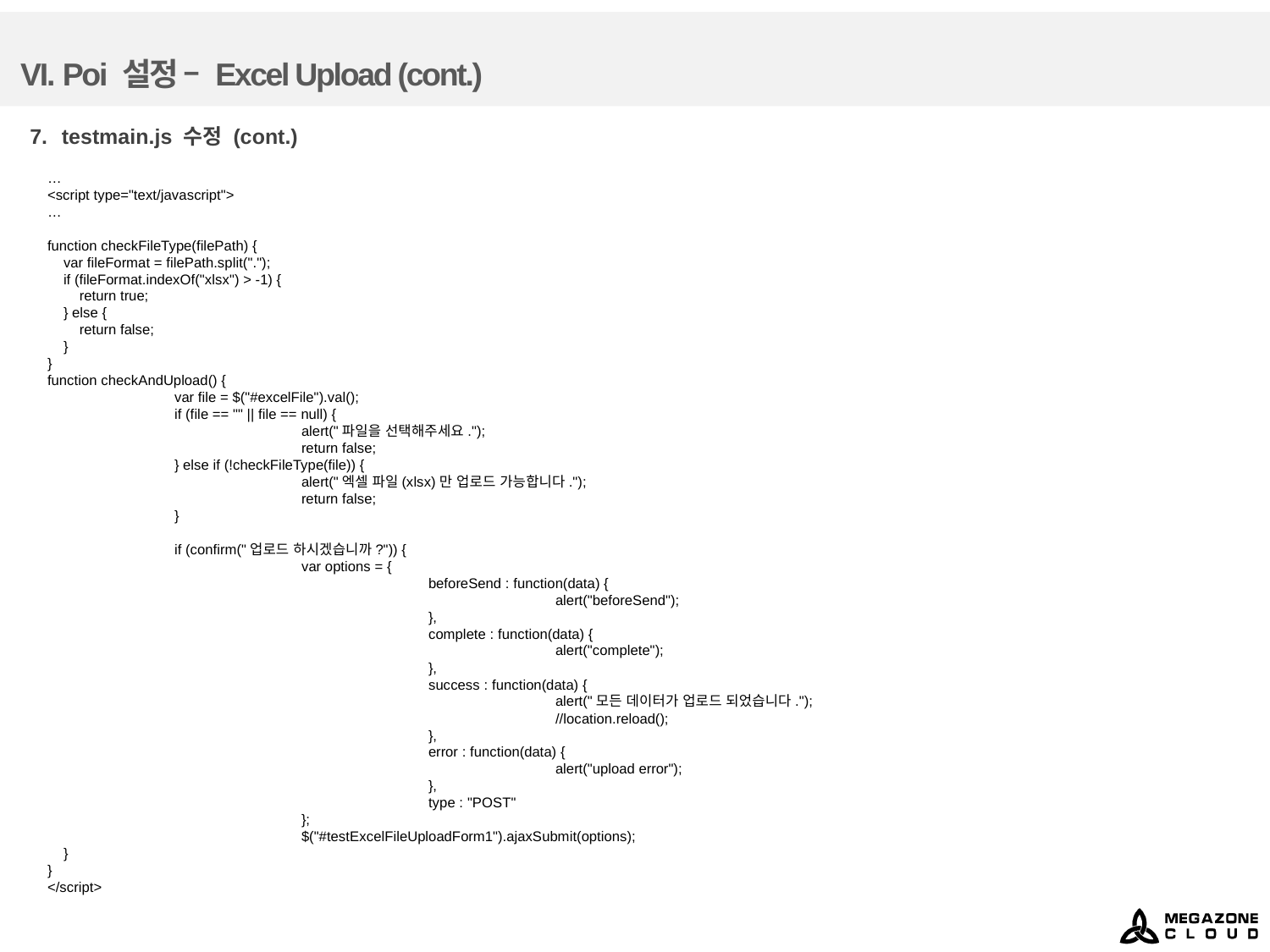

# VI. Poi 설정 – Excel Upload (cont.)
testmain.js 수정 (cont.)

…
<script type="text/javascript">
…

function checkFileType(filePath) {
    var fileFormat = filePath.split(".");
    if (fileFormat.indexOf("xlsx") > -1) {
        return true;
    } else {
        return false;
    }
}
function checkAndUpload() {
	var file = $("#excelFile").val();
	if (file == "" || file == null) {
		alert("파일을 선택해주세요.");
		return false;
	} else if (!checkFileType(file)) {
		alert("엑셀 파일(xlsx)만 업로드 가능합니다.");
		return false;
	}

	if (confirm("업로드 하시겠습니까?")) {
		var options = {
			beforeSend : function(data) {
				alert("beforeSend");
			},
			complete : function(data) {
				alert("complete");
			},
			success : function(data) {
				alert("모든 데이터가 업로드 되었습니다.");
				//location.reload();
			},
			error : function(data) {
				alert("upload error");
			},
			type : "POST"
		};
		$("#testExcelFileUploadForm1").ajaxSubmit(options);
    }
}
</script>